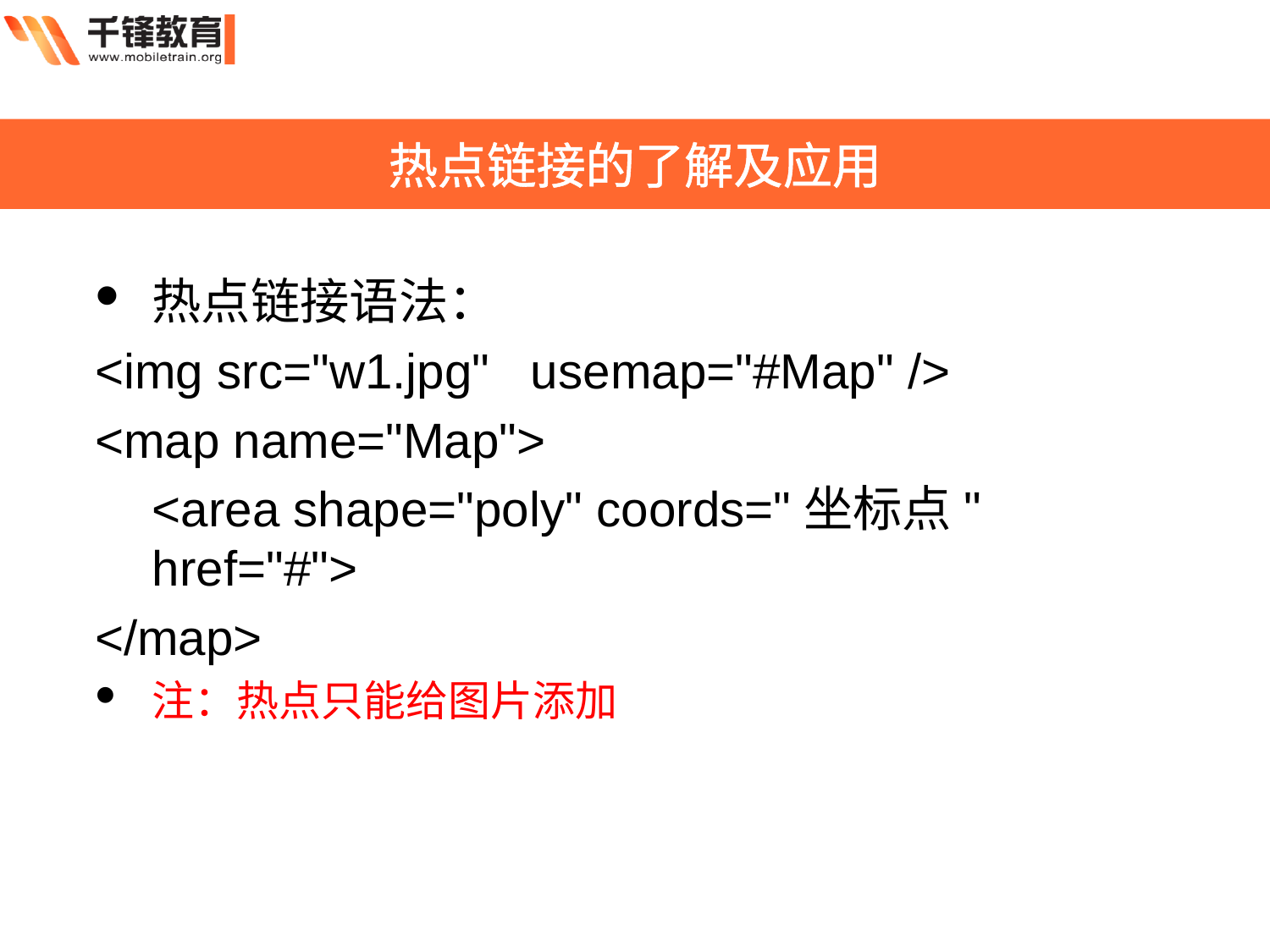

热点链接的了解及应用
热点链接语法：
<img src="w1.jpg"   usemap="#Map" />
<map name="Map">
  	<area shape="poly" coords="坐标点" href="#">
</map>
注：热点只能给图片添加